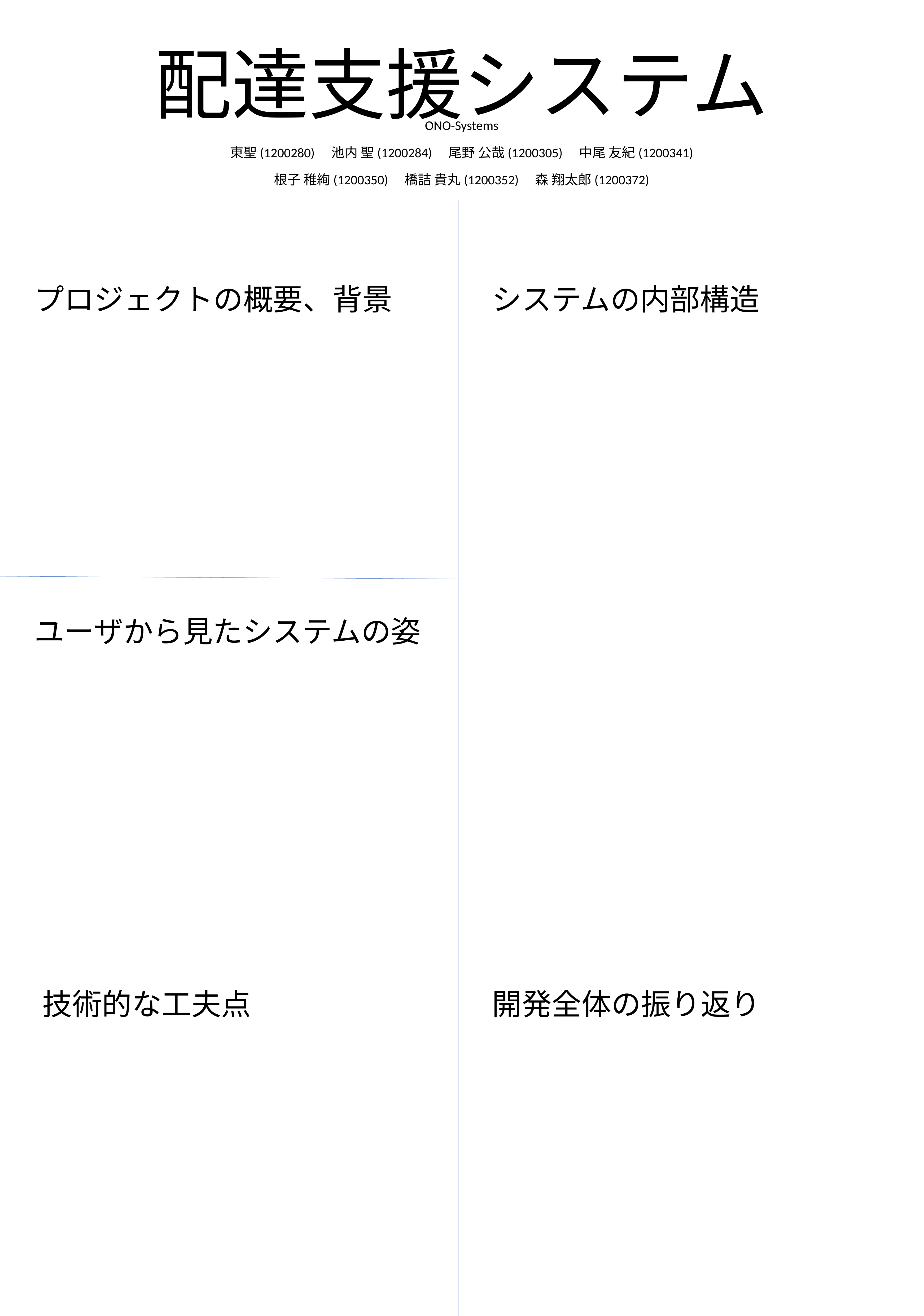

# 配達支援システム
ONO-Systems
東聖(1200280)　池内 聖(1200284)　尾野 公哉(1200305)　中尾 友紀(1200341)
根子 稚絢(1200350)　橋詰 貴丸(1200352)　森 翔太郎(1200372)

プロジェクトの概要、背景
システムの内部構造
ユーザから見たシステムの姿
技術的な工夫点
開発全体の振り返り